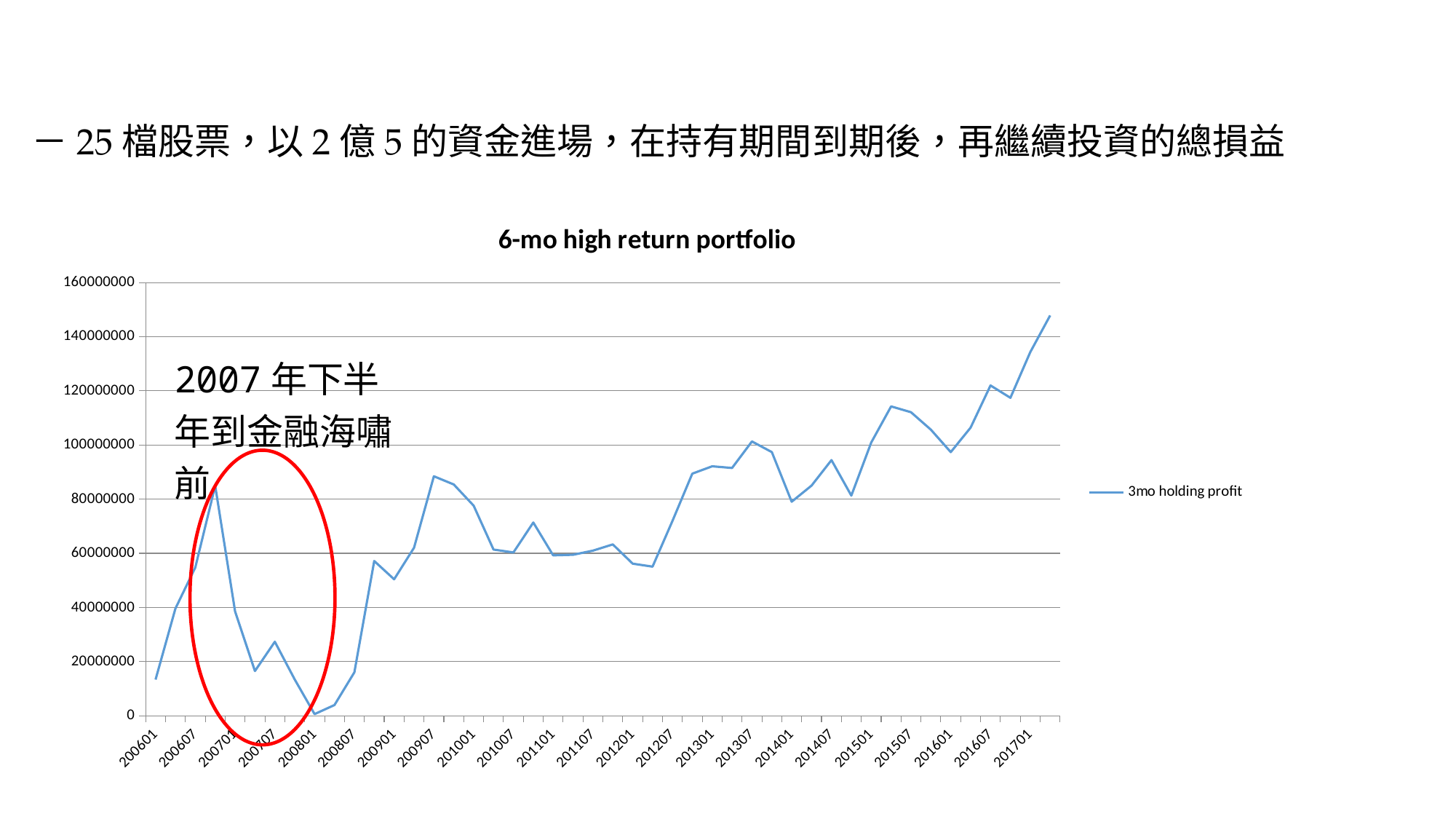

# －25檔股票，以2億5的資金進場，在持有期間到期後，再繼續投資的總損益

### Chart: 6-mo high return portfolio

| Category |  |
|---|---|
| 200601 | 13347008.4 |
| 200604 | 39618210.4 |
| 200607 | 54765039.0 |
| 200610 | 84943548.9 |
| 200701 | 38516845.2 |
| 200704 | 16508366.800000004 |
| 200707 | 27325013.500000004 |
| 200710 | 13385943.400000004 |
| 200801 | 588323.8000000045 |
| 200804 | 3950112.3000000045 |
| 200807 | 16023374.300000004 |
| 200810 | 57139292.300000004 |
| 200901 | 50392333.6 |
| 200904 | 62027325.8 |
| 200907 | 88449347.5 |
| 200910 | 85428459.7 |
| 201001 | 77580508.3 |
| 201004 | 61358880.199999996 |
| 201007 | 60298127.199999996 |
| 201010 | 71347855.89999999 |
| 201101 | 59230331.39999999 |
| 201104 | 59440020.099999994 |
| 201107 | 60960953.39999999 |
| 201110 | 63267500.19999999 |
| 201201 | 56158771.499999985 |
| 201204 | 55058020.39999998 |
| 201207 | 71897869.89999998 |
| 201210 | 89426104.09999998 |
| 201301 | 92140543.79999998 |
| 201304 | 91525791.99999999 |
| 201307 | 101320955.89999999 |
| 201310 | 97380211.99999999 |
| 201401 | 79043472.39999998 |
| 201404 | 85030107.19999997 |
| 201407 | 94425824.89999998 |
| 201410 | 81296167.59999998 |
| 201501 | 100918079.59999998 |
| 201504 | 114253058.09999998 |
| 201507 | 112123729.99999999 |
| 201510 | 105666508.99999999 |
| 201601 | 97380955.19999999 |
| 201604 | 106430138.99999999 |
| 201607 | 121985018.39999999 |
| 201610 | 117435878.6 |
| 201701 | 134306659.5 |
| 201704 | 147857286.1 |